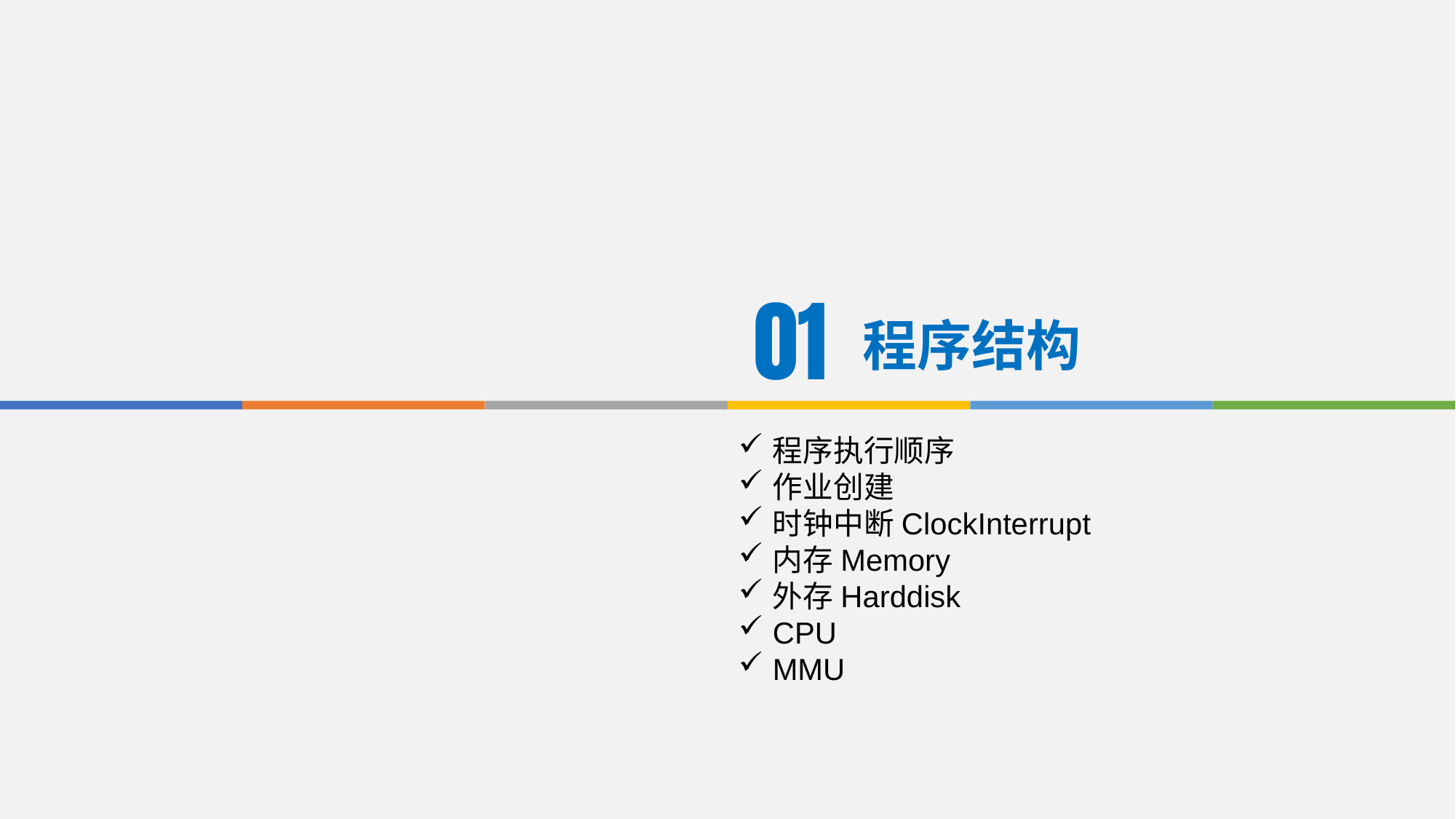

01
程序结构

程序执行顺序
作业创建
时钟中断ClockInterrupt
内存Memory
外存Harddisk
CPU
MMU